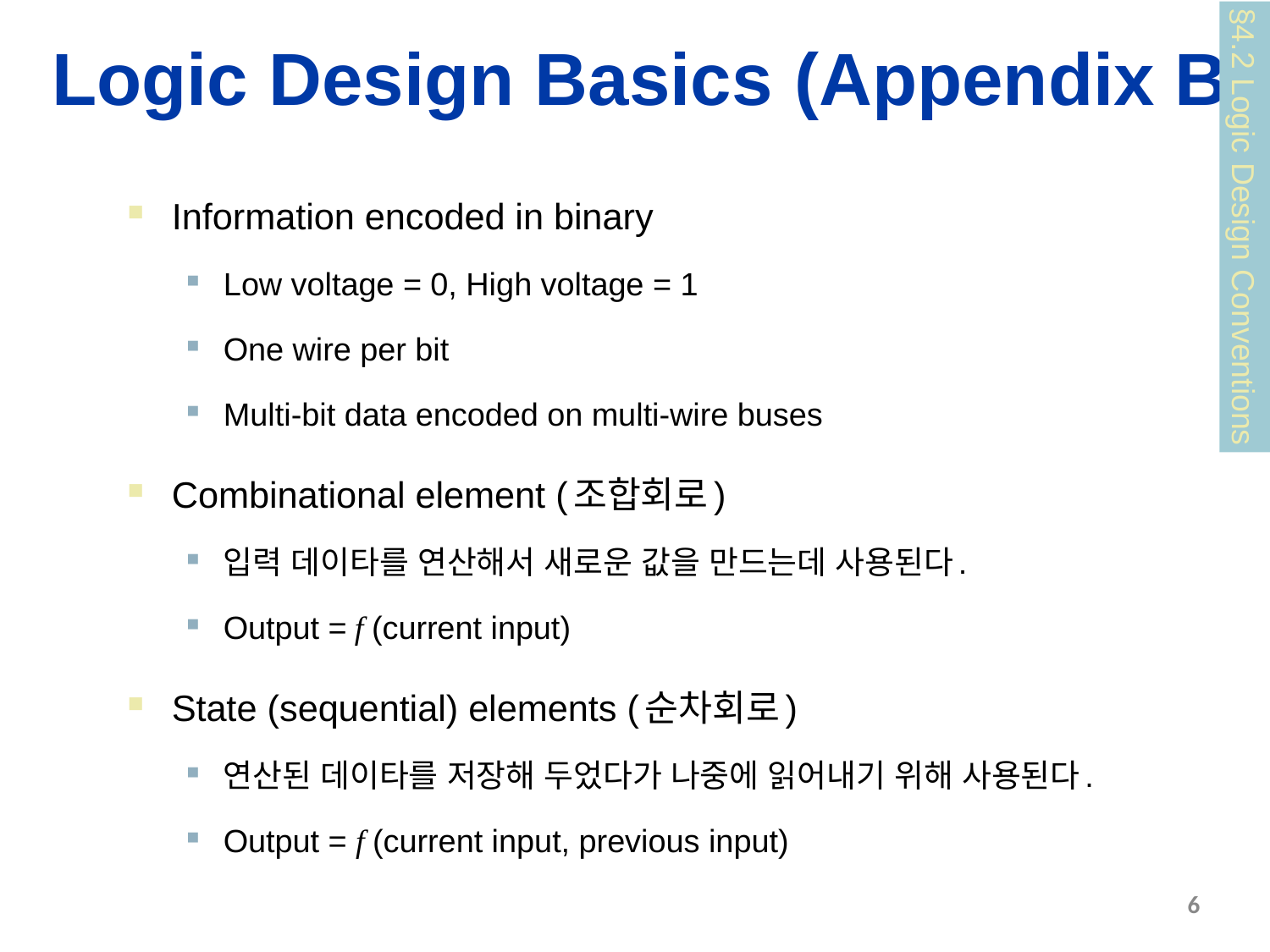

Logic Design Basics (Appendix B)
Information encoded in binary
Low voltage = 0, High voltage = 1
One wire per bit
Multi-bit data encoded on multi-wire buses
Combinational element (조합회로)
입력 데이타를 연산해서 새로운 값을 만드는데 사용된다.
Output = f (current input)
State (sequential) elements (순차회로)
연산된 데이타를 저장해 두었다가 나중에 읽어내기 위해 사용된다.
Output = f (current input, previous input)
§4.2 Logic Design Conventions
6